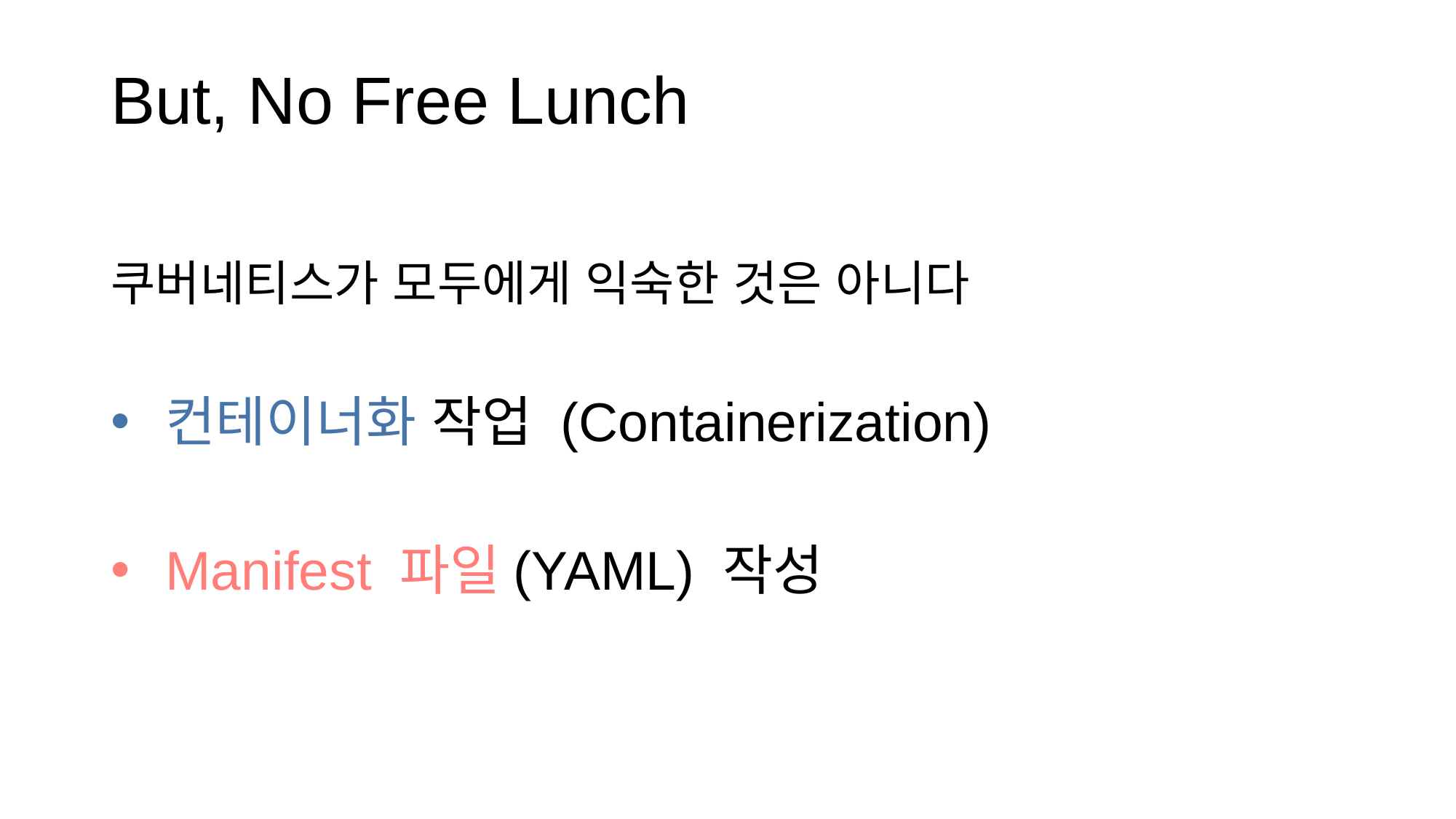

# But, No Free Lunch

쿠버네티스가 모두에게 익숙한 것은 아니다

컨테이너화 작업 (Containerization)

Manifest 파일(YAML) 작성